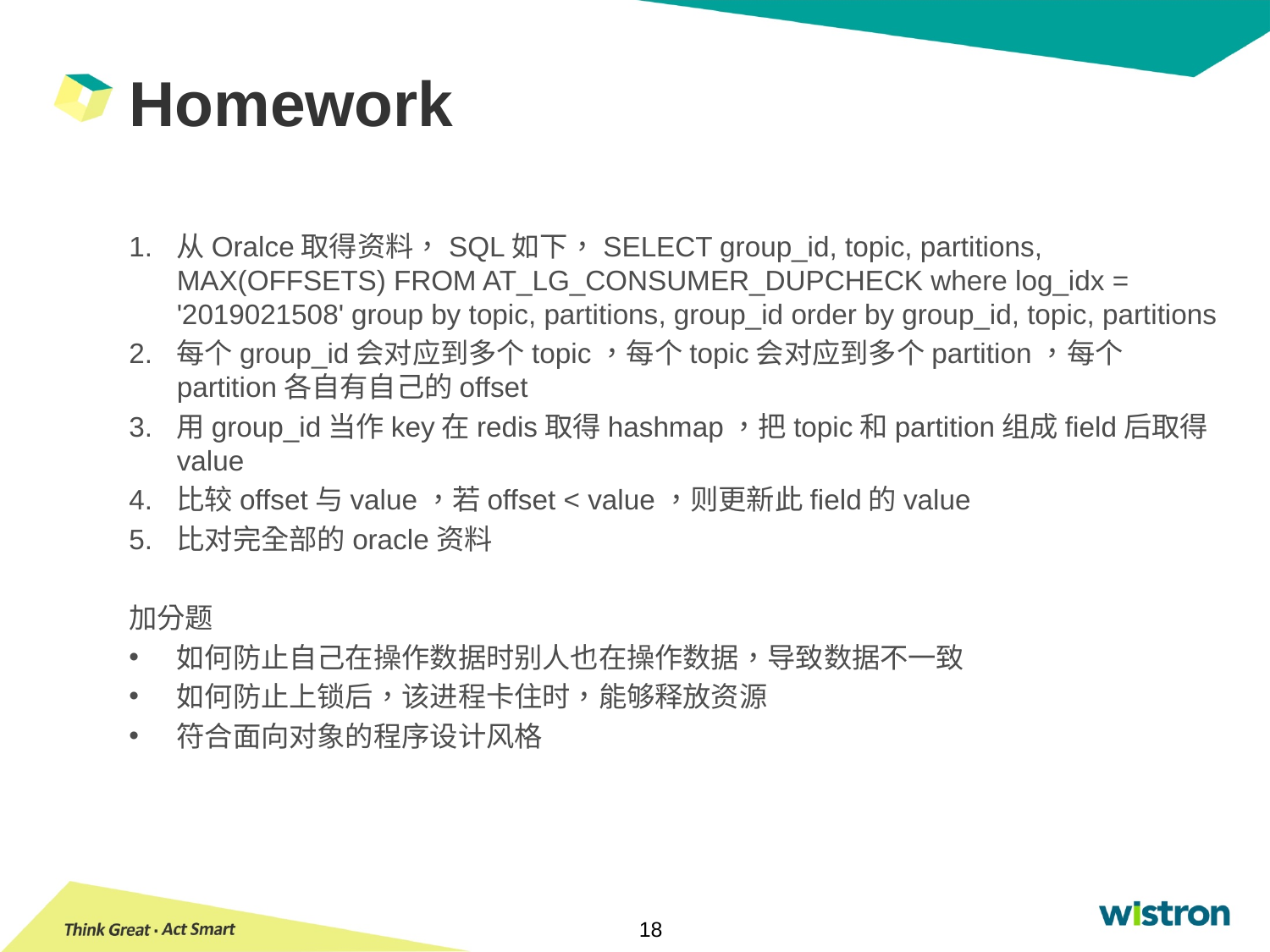

# Homework
从Oralce取得资料，SQL如下，SELECT group_id, topic, partitions, MAX(OFFSETS) FROM AT_LG_CONSUMER_DUPCHECK where log_idx = '2019021508' group by topic, partitions, group_id order by group_id, topic, partitions
每个group_id会对应到多个topic，每个topic会对应到多个partition，每个partition各自有自己的offset
用group_id当作key在redis取得hashmap，把topic和partition组成field后取得value
比较offset与value，若offset < value，则更新此field的value
比对完全部的oracle资料

加分题
如何防止自己在操作数据时别人也在操作数据，导致数据不一致
如何防止上锁后，该进程卡住时，能够释放资源
符合面向对象的程序设计风格
18